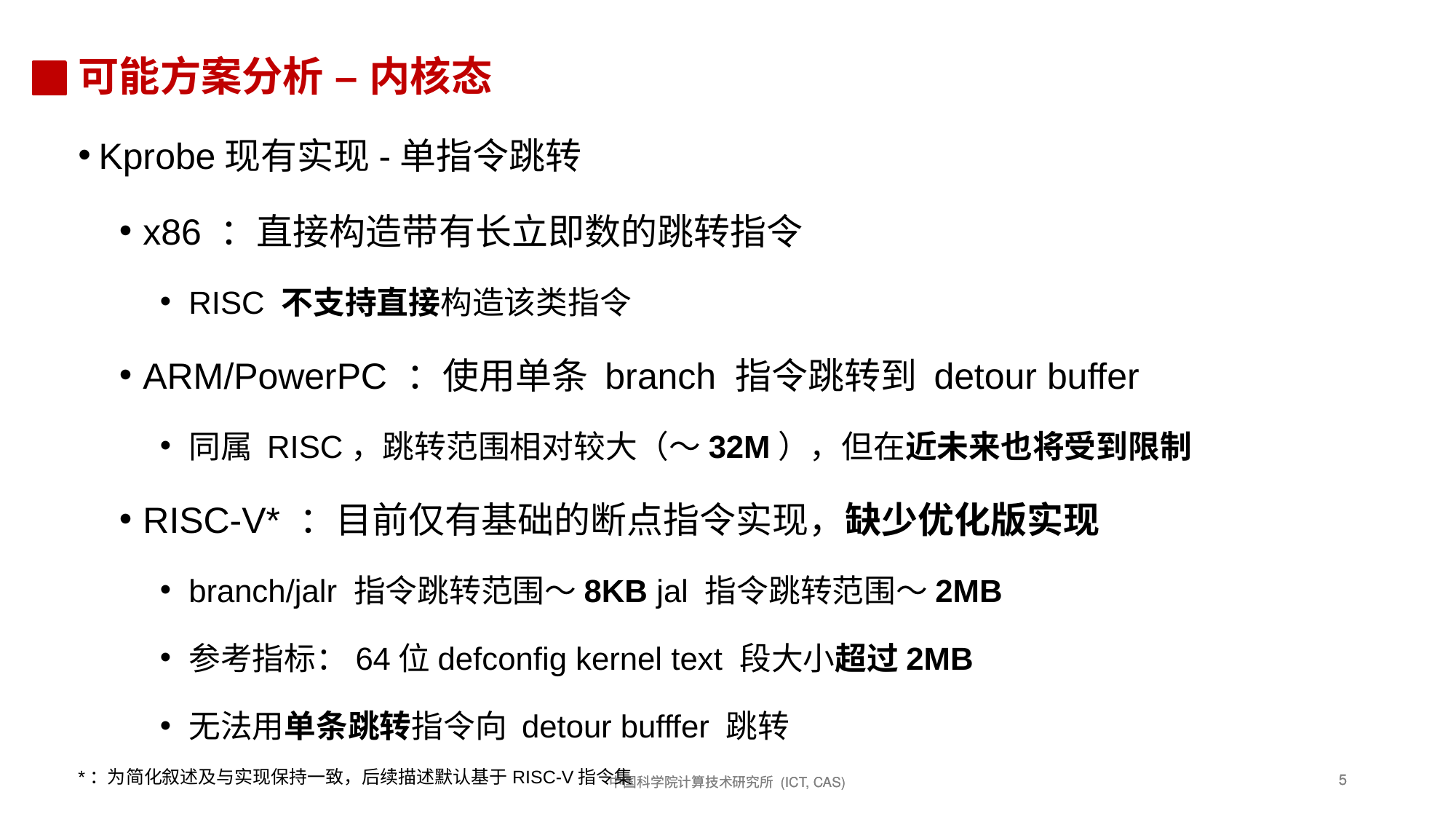

# 可能方案分析 – 内核态
Kprobe现有实现-单指令跳转
x86 ：直接构造带有长立即数的跳转指令
RISC 不支持直接构造该类指令
ARM/PowerPC ：使用单条 branch 指令跳转到 detour buffer
同属 RISC，跳转范围相对较大（～32M），但在近未来也将受到限制
RISC-V* ：目前仅有基础的断点指令实现，缺少优化版实现
branch/jalr 指令跳转范围～8KB jal 指令跳转范围～2MB
参考指标：64位defconfig kernel text 段大小超过2MB
无法用单条跳转指令向 detour bufffer 跳转
*：为简化叙述及与实现保持一致，后续描述默认基于RISC-V指令集